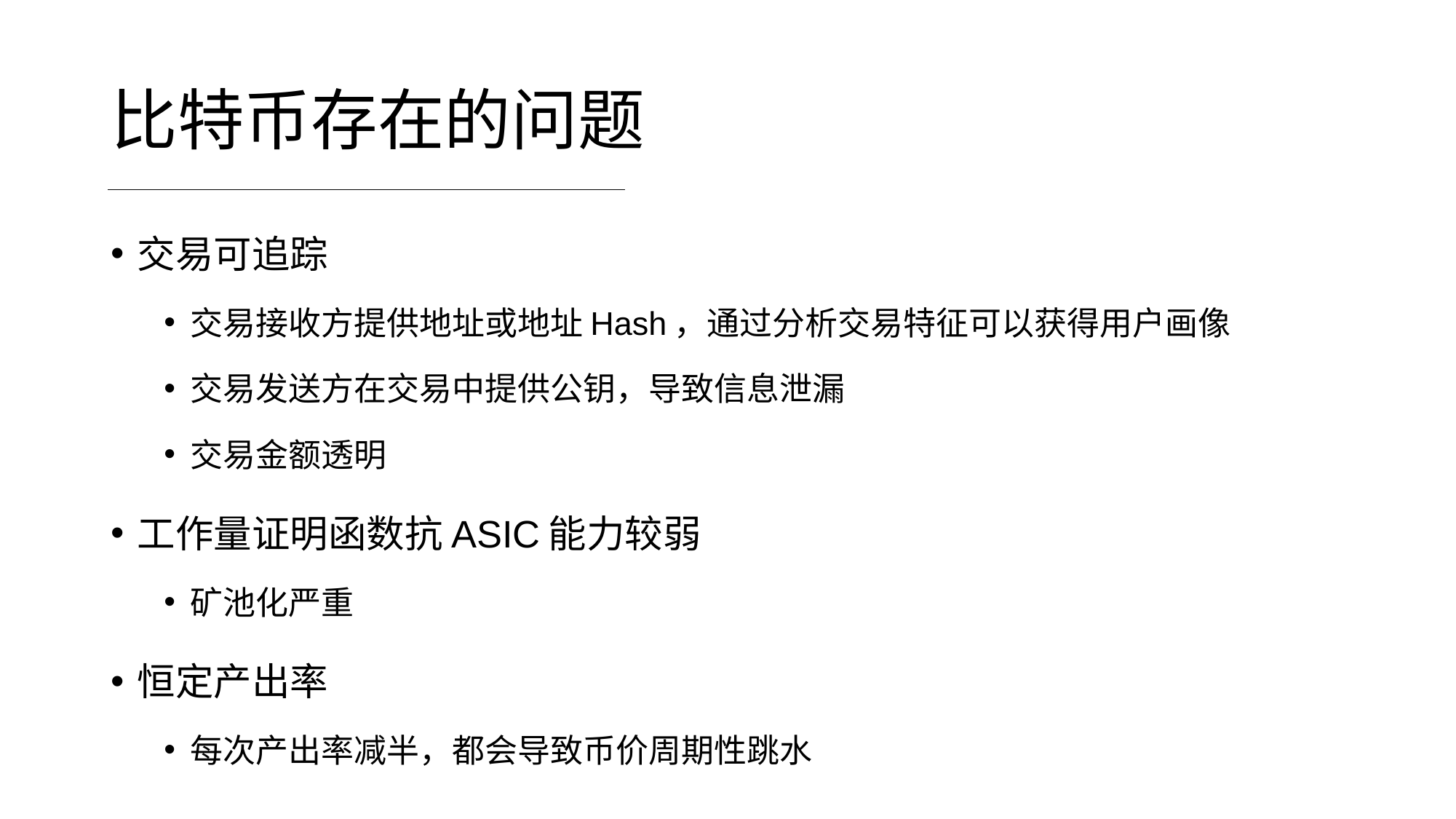

# 比特币存在的问题
交易可追踪
交易接收方提供地址或地址Hash，通过分析交易特征可以获得用户画像
交易发送方在交易中提供公钥，导致信息泄漏
交易金额透明
工作量证明函数抗ASIC能力较弱
矿池化严重
恒定产出率
每次产出率减半，都会导致币价周期性跳水